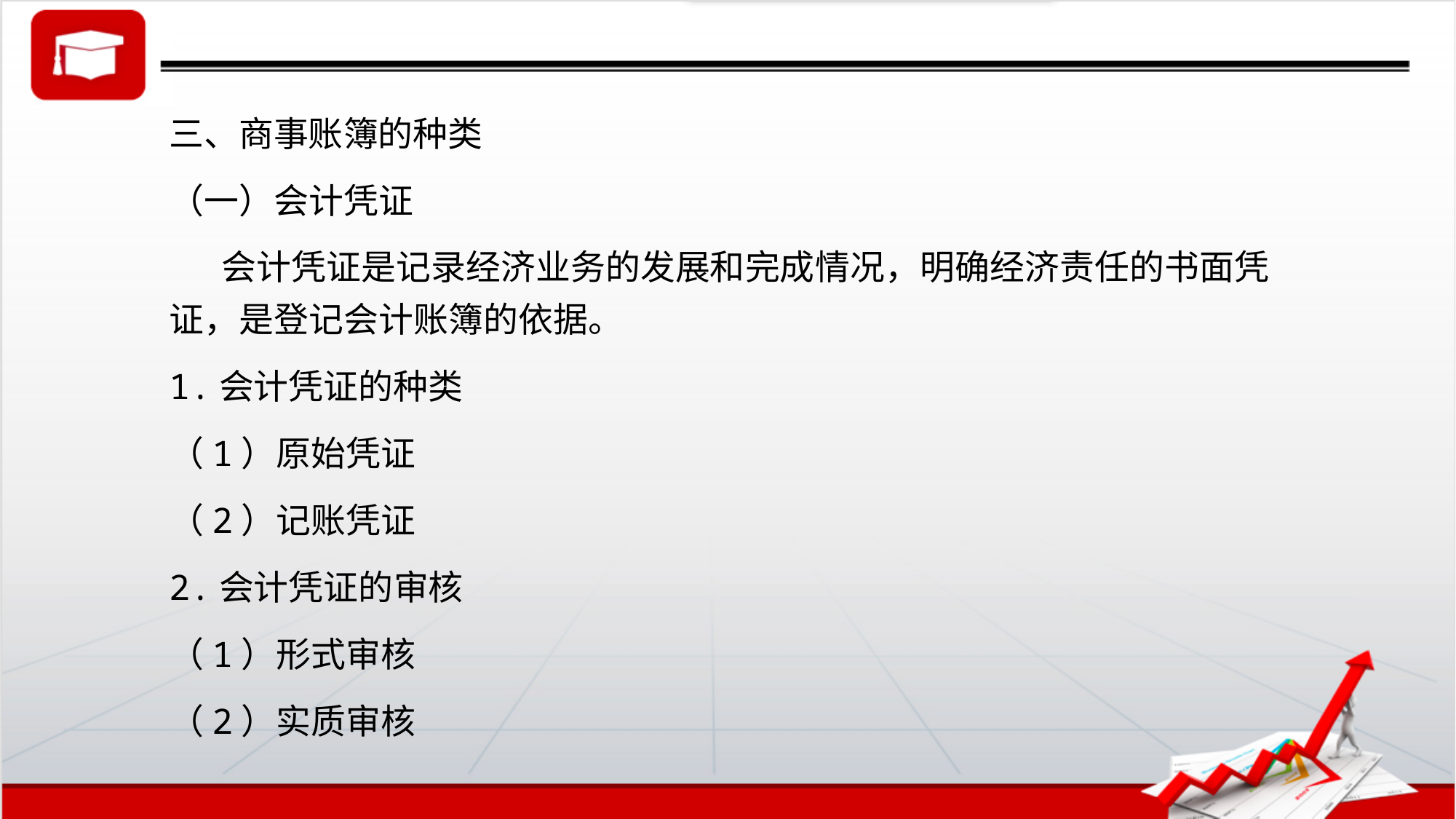

三、商事账簿的种类
（一）会计凭证
会计凭证是记录经济业务的发展和完成情况，明确经济责任的书面凭证，是登记会计账簿的依据。
1.会计凭证的种类
（1）原始凭证
（2）记账凭证
2.会计凭证的审核
（1）形式审核
（2）实质审核